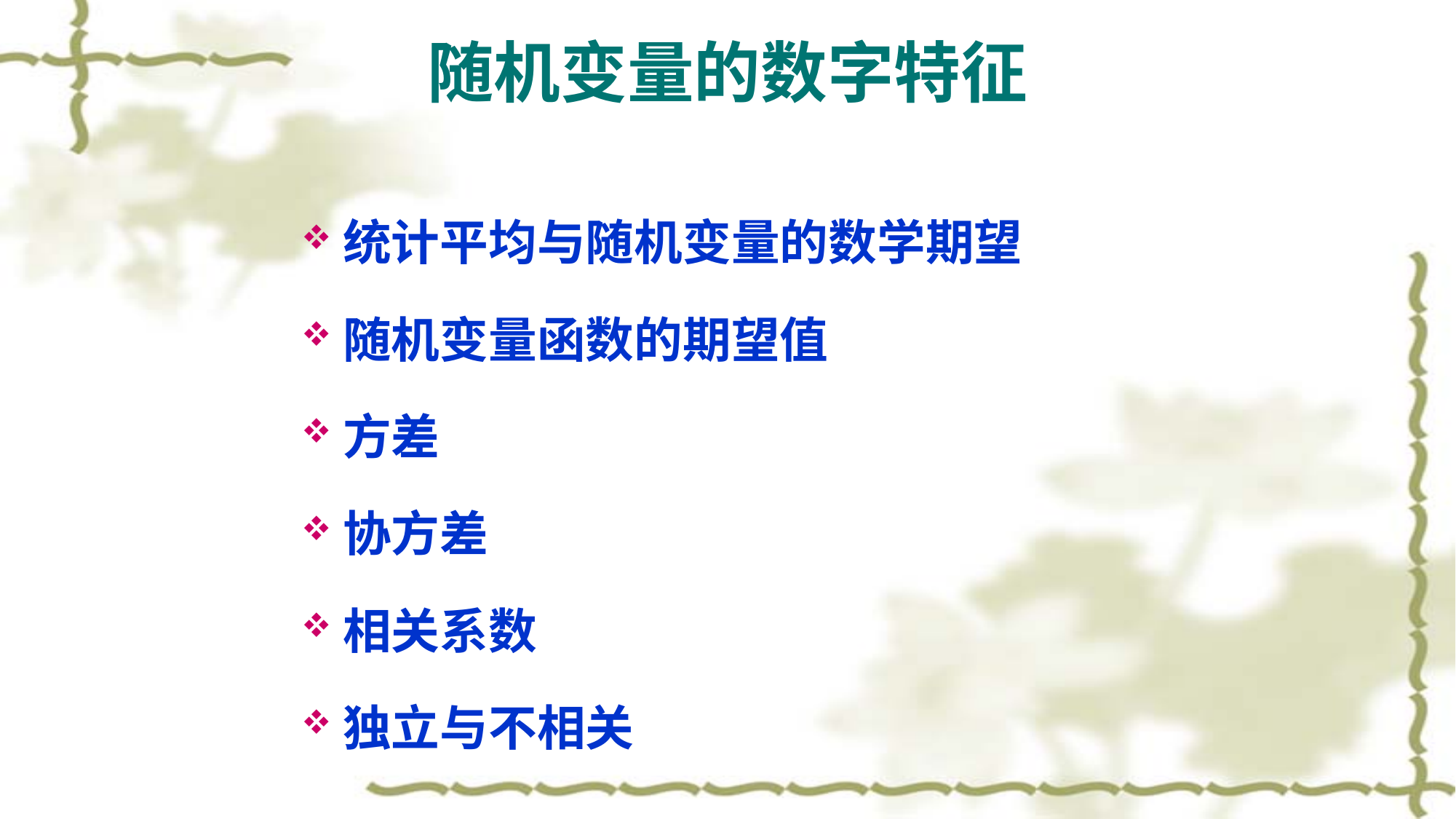

# 随机变量的数字特征
统计平均与随机变量的数学期望
随机变量函数的期望值
方差
协方差
相关系数
独立与不相关